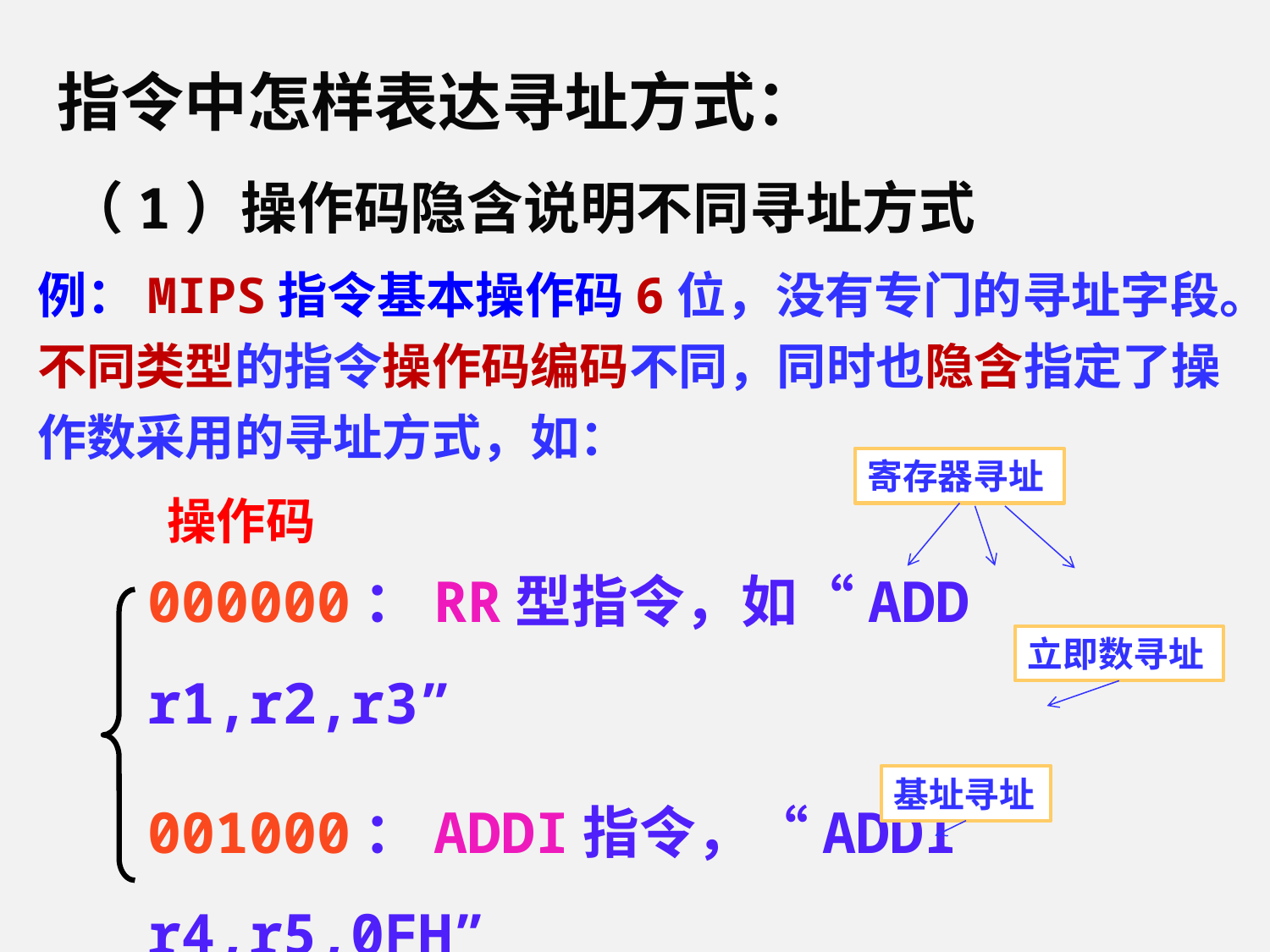

指令中怎样表达寻址方式：
（1）操作码隐含说明不同寻址方式
例：MIPS指令基本操作码6位，没有专门的寻址字段。不同类型的指令操作码编码不同，同时也隐含指定了操作数采用的寻址方式，如：
寄存器寻址
操作码
000000：RR型指令，如“ADD r1,r2,r3”
001000：ADDI指令，“ADDI r4,r5,0FH”
100011：LW指令，“LW r6,10H(r7)”

立即数寻址
基址寻址